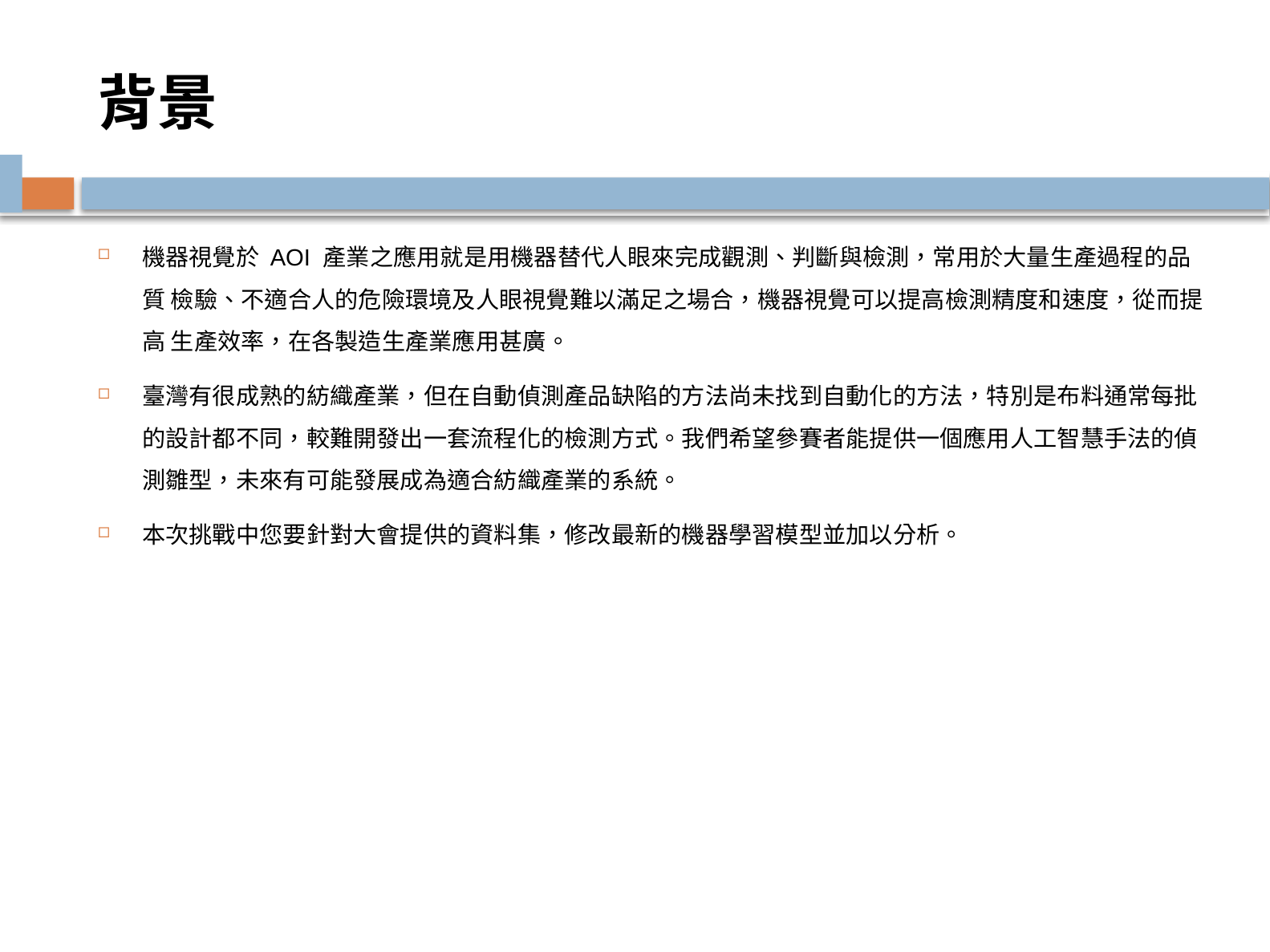

# 背景

機器視覺於 AOI 產業之應用就是用機器替代人眼來完成觀測、判斷與檢測，常用於大量生產過程的品質 檢驗、不適合人的危險環境及人眼視覺難以滿足之場合，機器視覺可以提高檢測精度和速度，從而提高 生產效率，在各製造生產業應用甚廣。
臺灣有很成熟的紡織產業，但在自動偵測產品缺陷的方法尚未找到自動化的方法，特別是布料通常每批的設計都不同，較難開發出一套流程化的檢測方式。我們希望參賽者能提供一個應用人工智慧手法的偵測雛型，未來有可能發展成為適合紡織產業的系統。
本次挑戰中您要針對大會提供的資料集，修改最新的機器學習模型並加以分析。